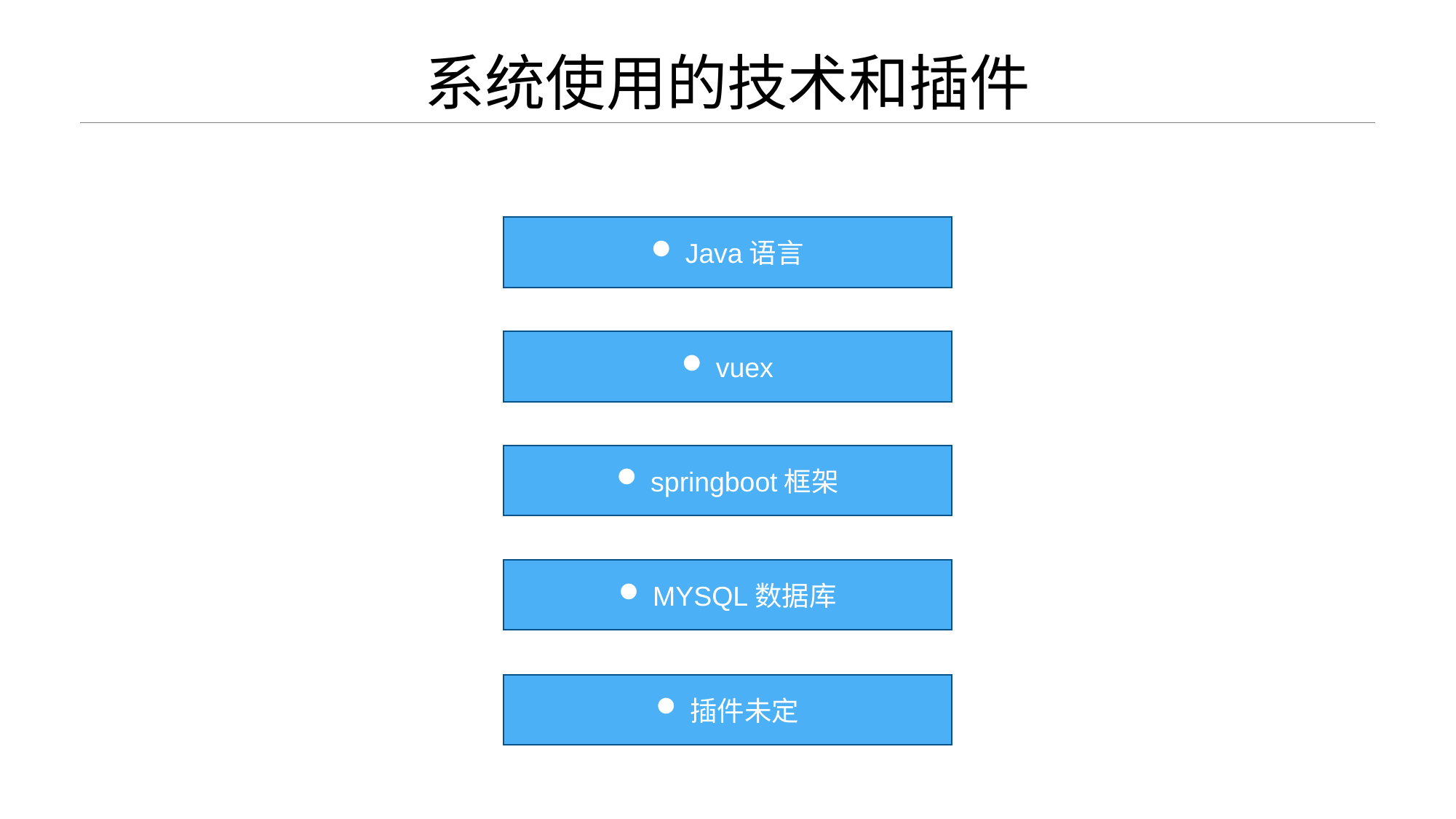

# 系统使用的技术和插件
Java语言
vuex
springboot框架
MYSQL数据库
插件未定